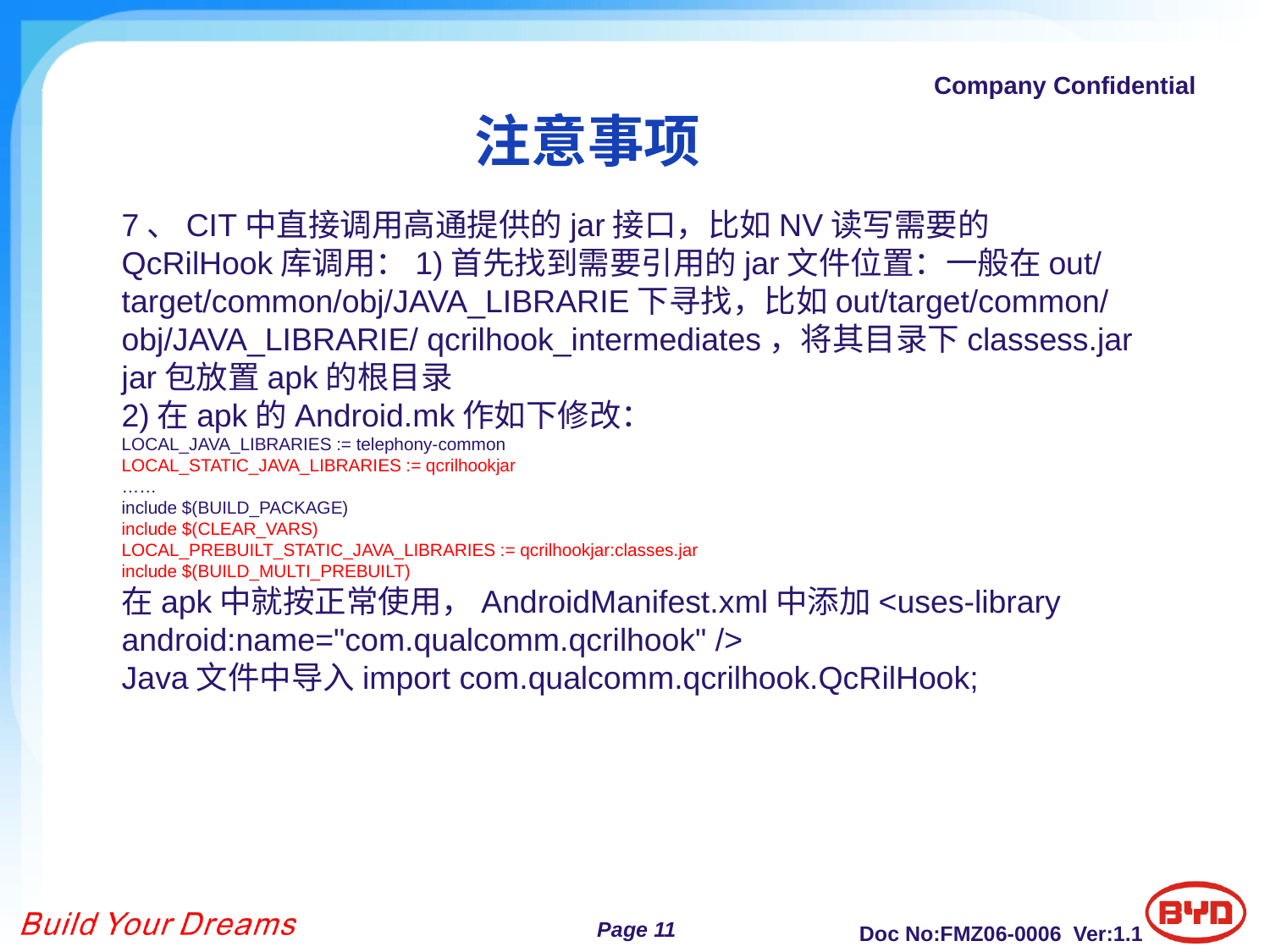

注意事项
7、CIT中直接调用高通提供的jar接口，比如NV读写需要的QcRilHook库调用：1)首先找到需要引用的jar文件位置：一般在out/target/common/obj/JAVA_LIBRARIE下寻找，比如out/target/common/obj/JAVA_LIBRARIE/ qcrilhook_intermediates，将其目录下classess.jar jar包放置apk的根目录
2)在apk的Android.mk作如下修改：
LOCAL_JAVA_LIBRARIES := telephony-common
LOCAL_STATIC_JAVA_LIBRARIES := qcrilhookjar
……
include $(BUILD_PACKAGE)
include $(CLEAR_VARS)
LOCAL_PREBUILT_STATIC_JAVA_LIBRARIES := qcrilhookjar:classes.jar
include $(BUILD_MULTI_PREBUILT)
在apk中就按正常使用，AndroidManifest.xml中添加<uses-library android:name="com.qualcomm.qcrilhook" />
Java文件中导入import com.qualcomm.qcrilhook.QcRilHook;